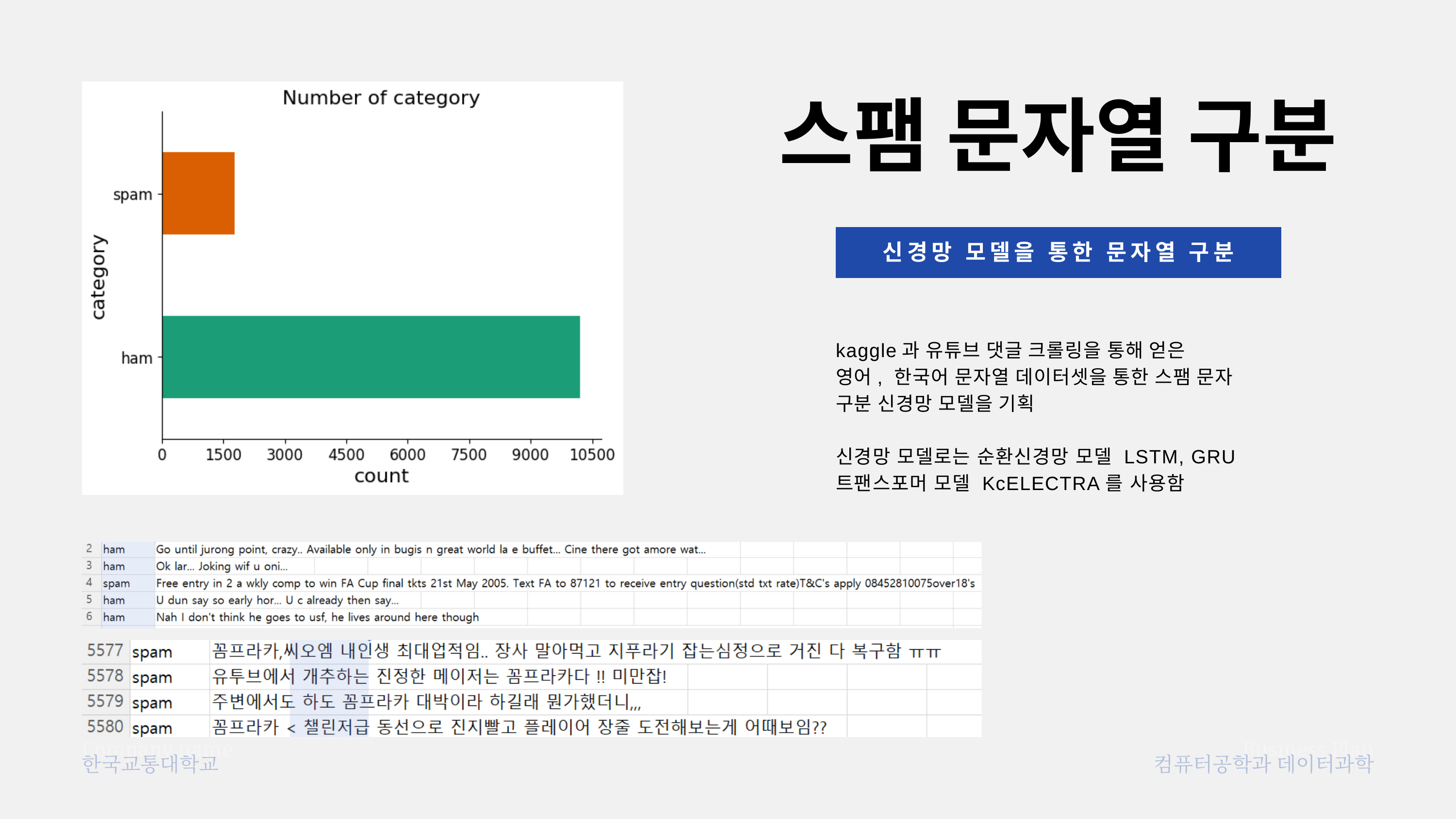

스팸 문자열 구분

신경망 모델을 통한 문자열 구분
kaggle과 유튜브 댓글 크롤링을 통해 얻은
영어, 한국어 문자열 데이터셋을 통한 스팸 문자
구분 신경망 모델을 기획

신경망 모델로는 순환신경망 모델 LSTM, GRU
트팬스포머 모델 KcELECTRA를 사용함

Company name
Business Plan
한국교통대학교
컴퓨터공학과 데이터과학